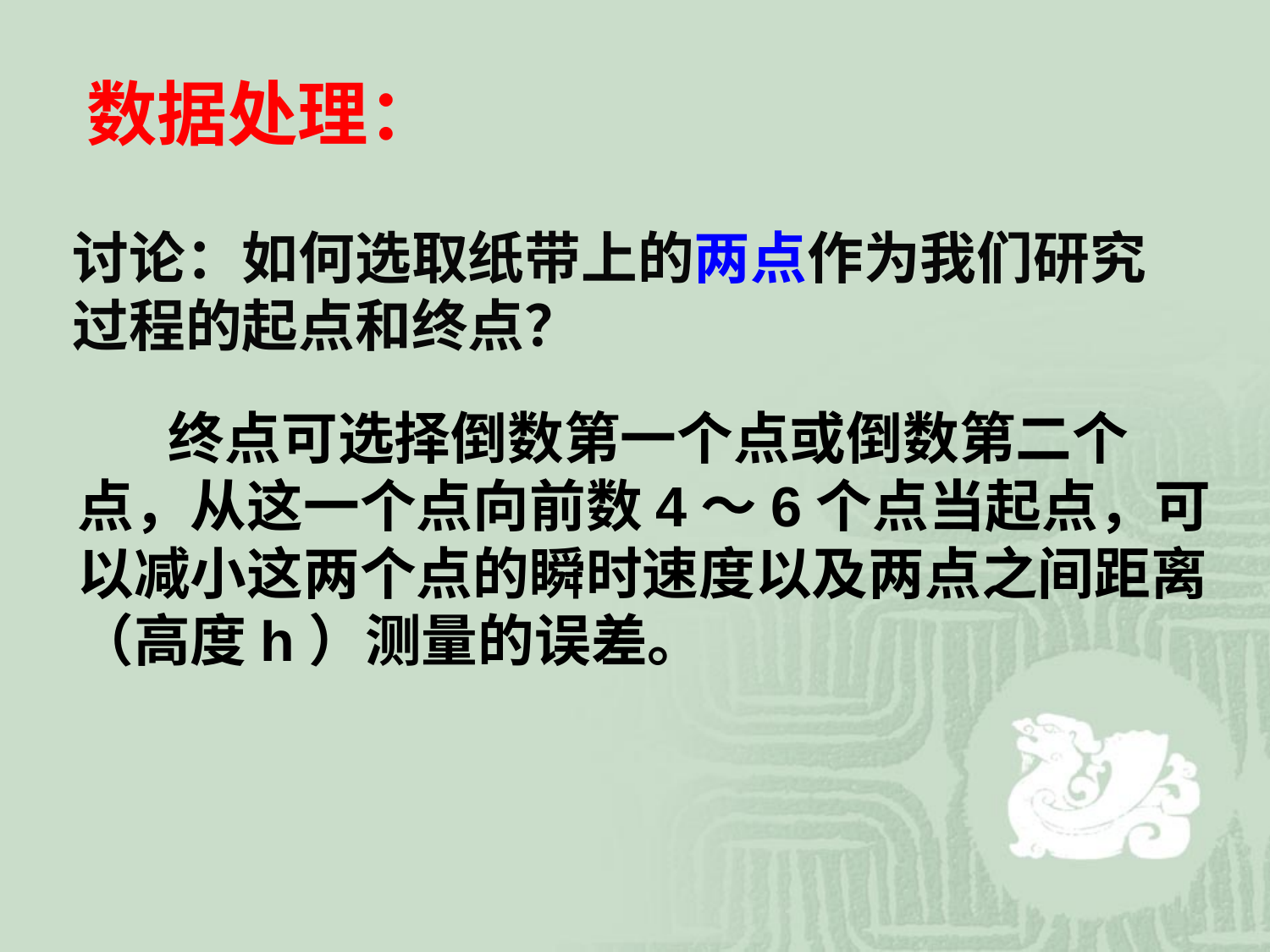

数据处理：
讨论：如何选取纸带上的两点作为我们研究过程的起点和终点？
      终点可选择倒数第一个点或倒数第二个点，从这一个点向前数4～6个点当起点，可以减小这两个点的瞬时速度以及两点之间距离（高度h）测量的误差。